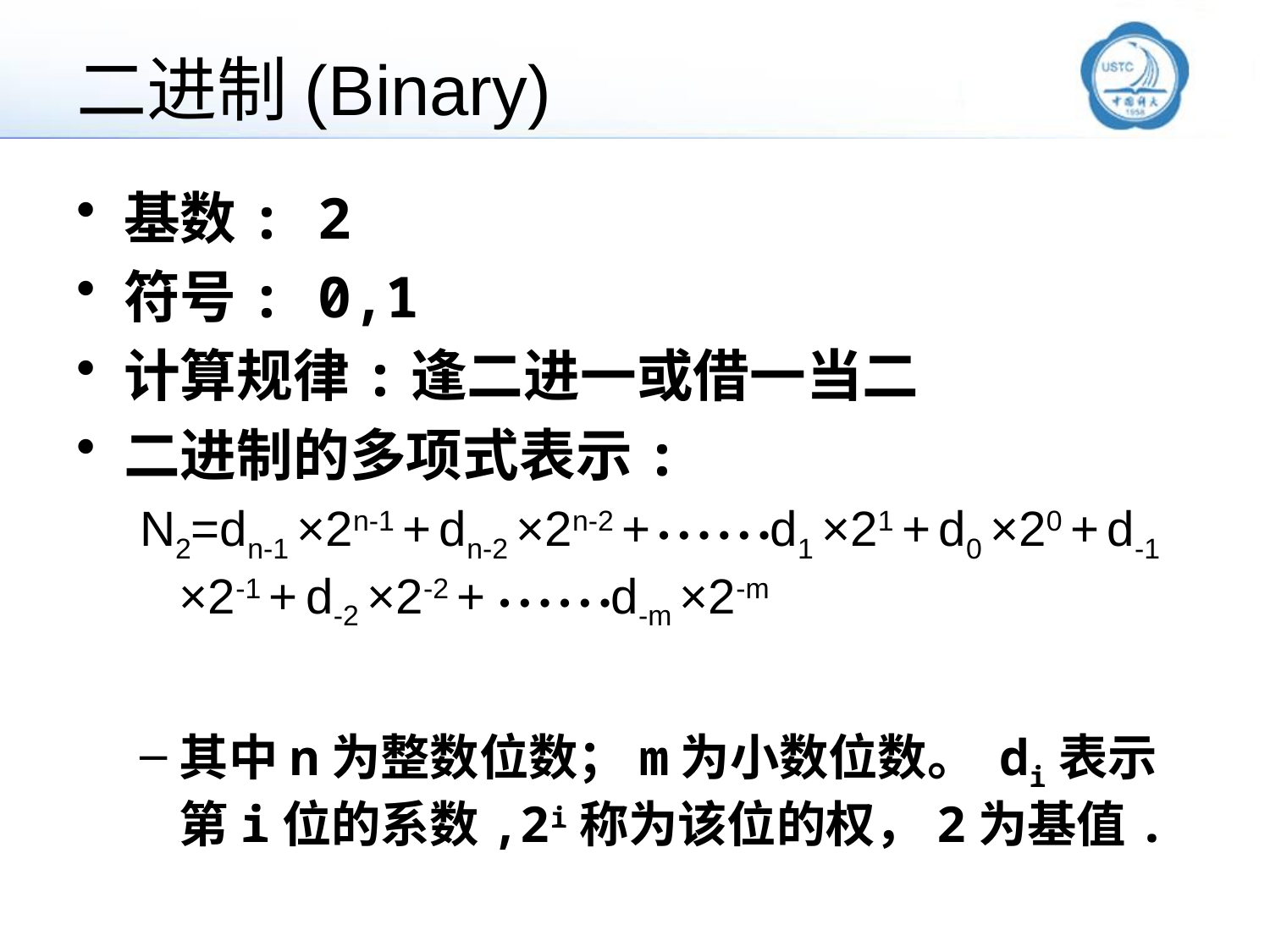

# 二进制(Binary)
基数: 2
符号: 0,1
计算规律:逢二进一或借一当二
二进制的多项式表示:
N2=dn-1 ×2n-1 + dn-2 ×2n-2 + • • • • • •d1 ×21 + d0 ×20 + d-1 ×2-1 + d-2 ×2-2 + • • • • • •d-m ×2-m

其中n为整数位数；m为小数位数。 di表示第i位的系数,2i称为该位的权，2为基值.